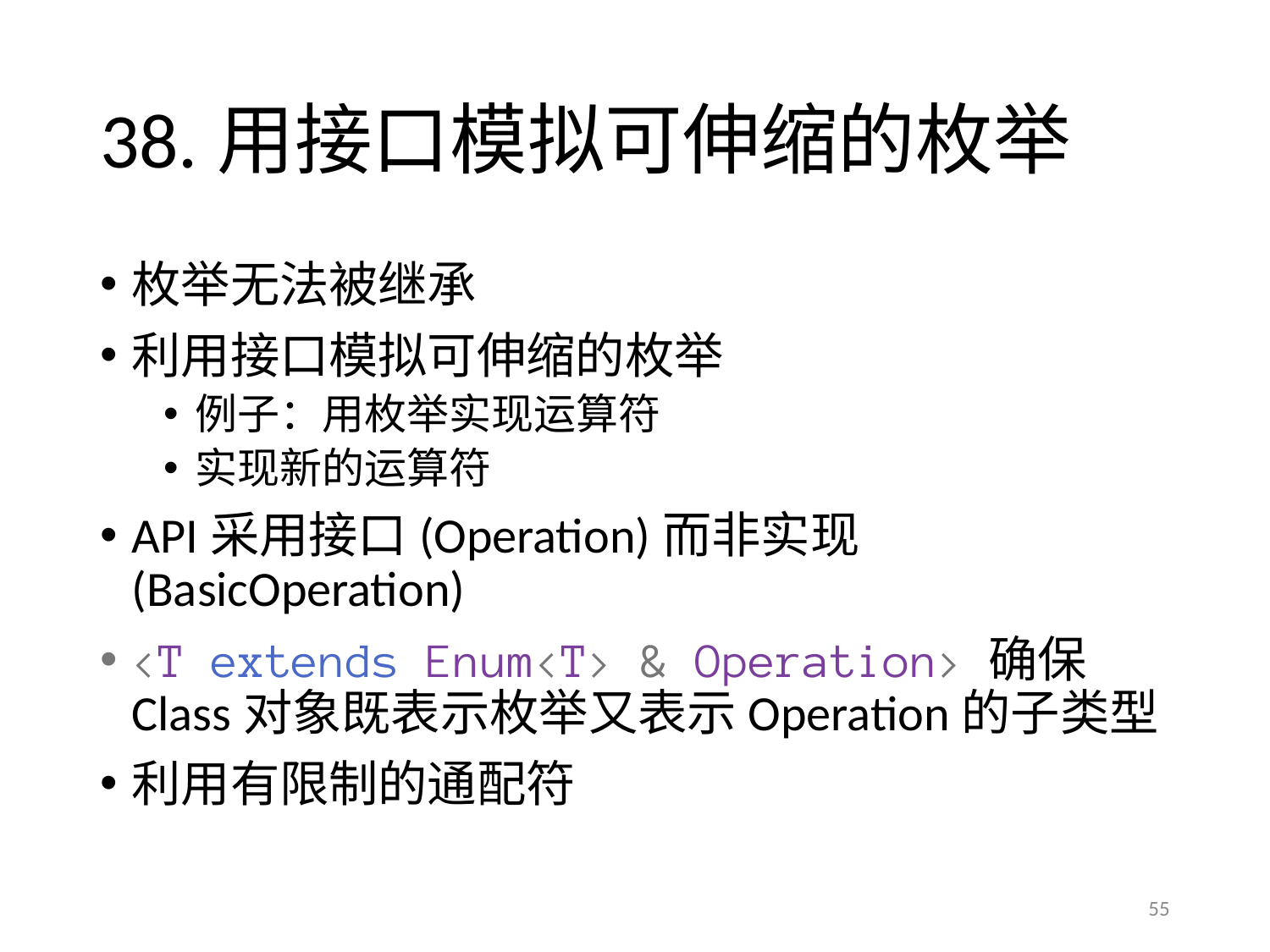

# 38.用接口模拟可伸缩的枚举
枚举无法被继承
利用接口模拟可伸缩的枚举
例子：用枚举实现运算符
实现新的运算符
API采用接口(Operation)而非实现(BasicOperation)
<T extends Enum<T> & Operation> 确保Class对象既表示枚举又表示Operation的子类型
利用有限制的通配符

55